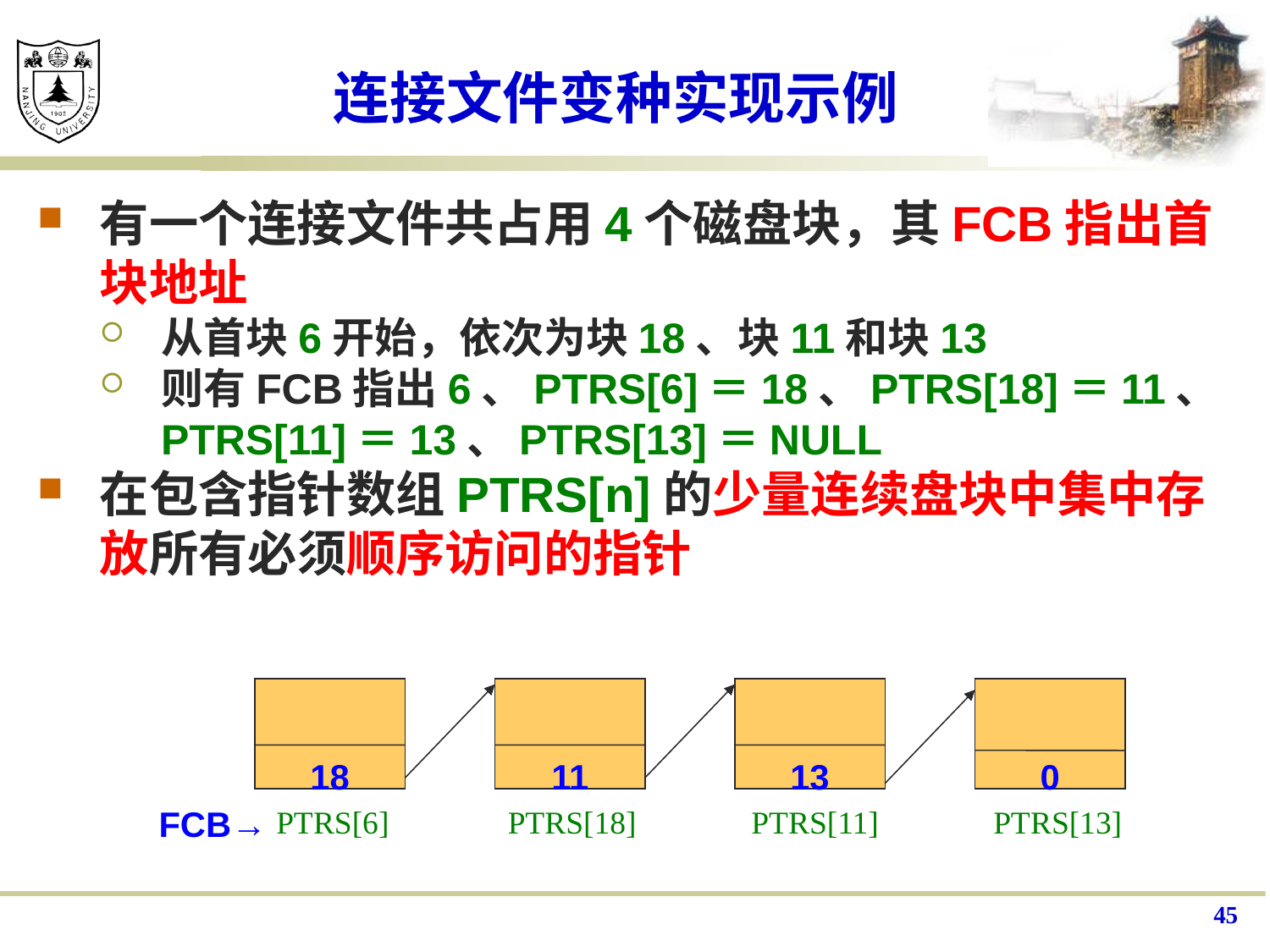

# 连接文件变种实现示例
有一个连接文件共占用4个磁盘块，其FCB指出首块地址
从首块6开始，依次为块18、块11和块13
则有FCB指出6、PTRS[6]＝18、PTRS[18]＝11、PTRS[11]＝13、PTRS[13]＝NULL
在包含指针数组PTRS[n]的少量连续盘块中集中存放所有必须顺序访问的指针

18

11

13

0

FCB→
PTRS[6]
PTRS[18]
PTRS[11]
PTRS[13]
45